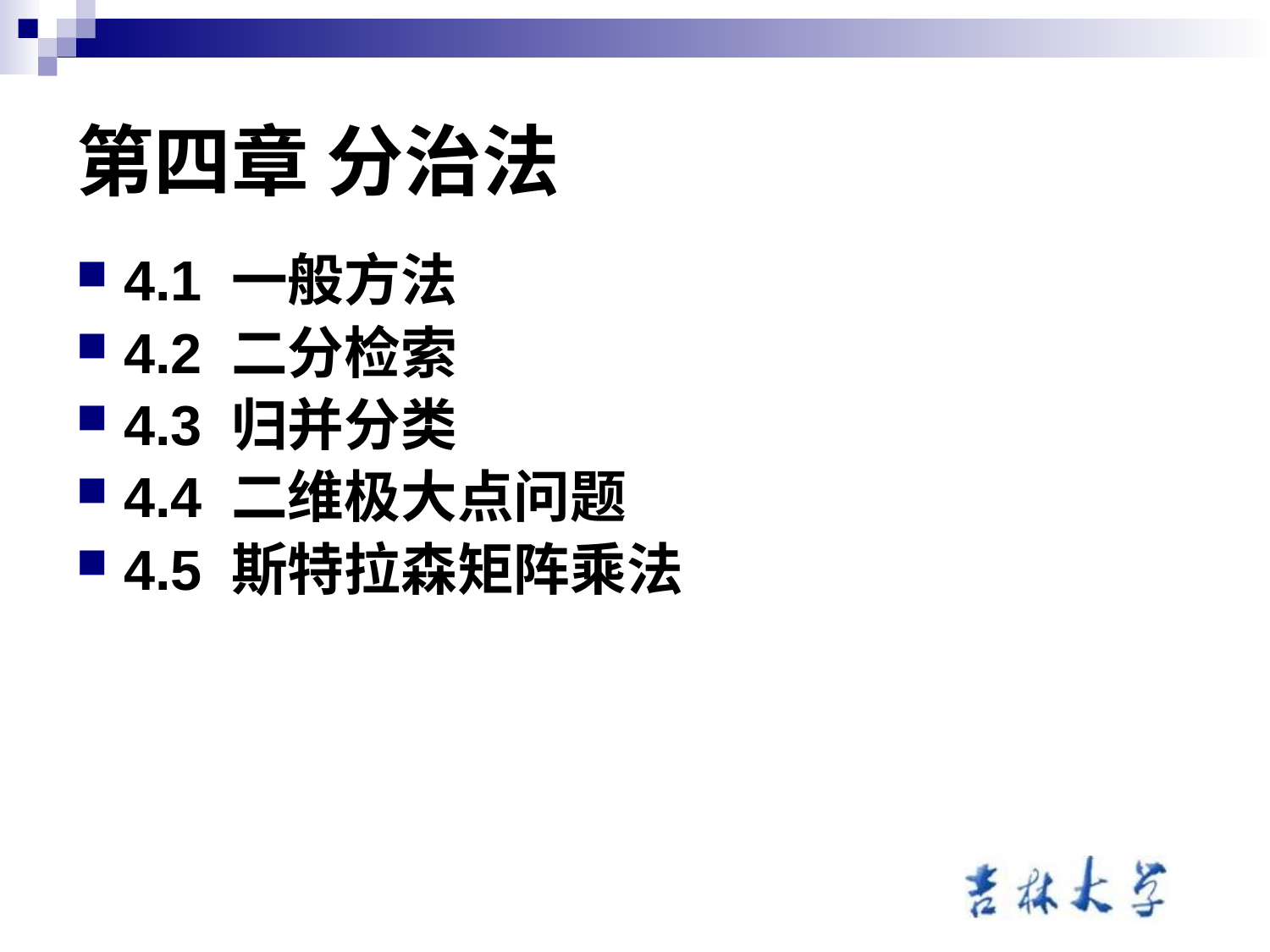

# 第四章 分治法
4.1 一般方法
4.2 二分检索
4.3 归并分类
4.4 二维极大点问题
4.5 斯特拉森矩阵乘法